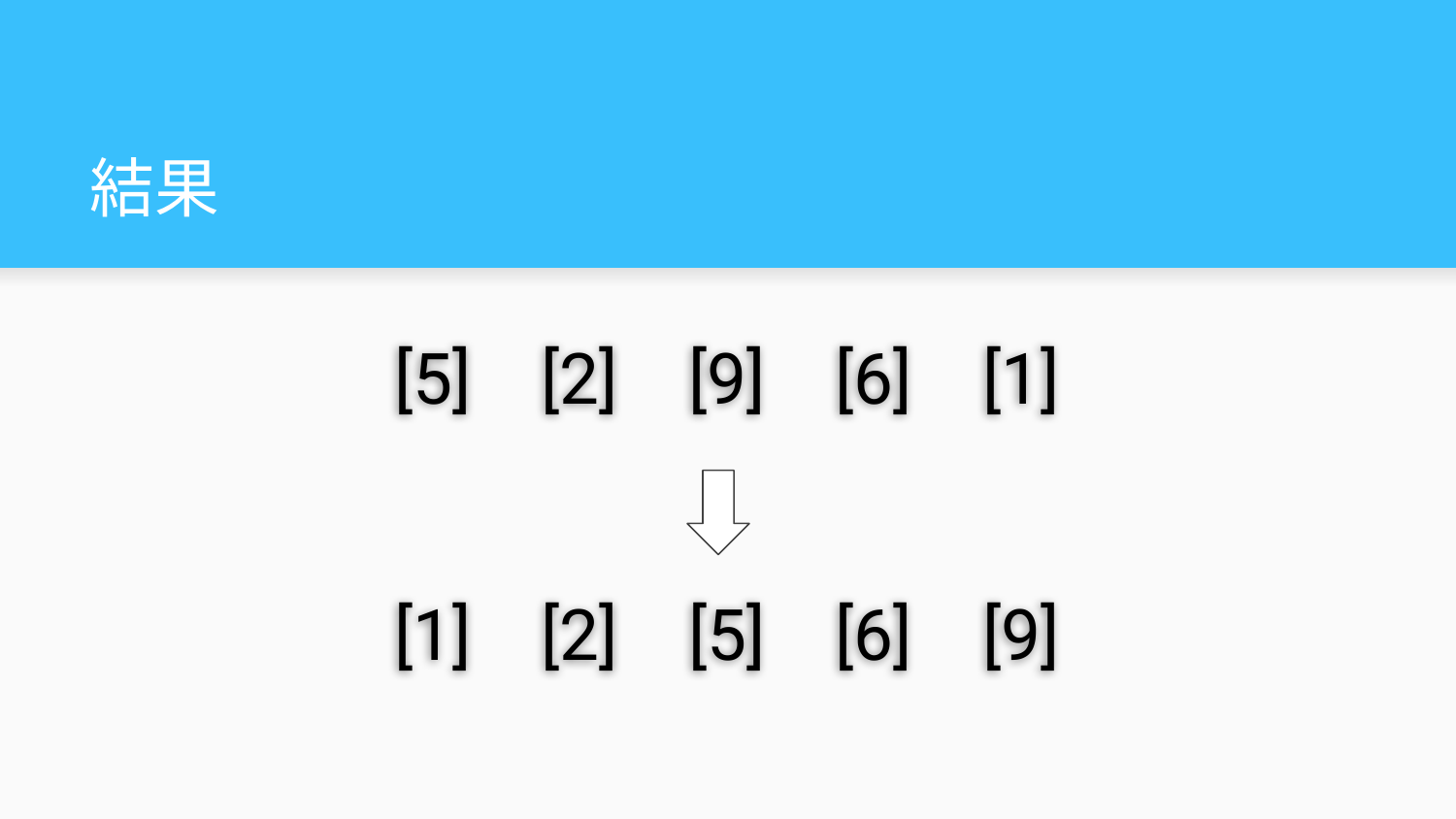

# 結果
 [5]    [2]    [9]    [6]    [1]

 [1]    [2]    [5]    [6]    [9]